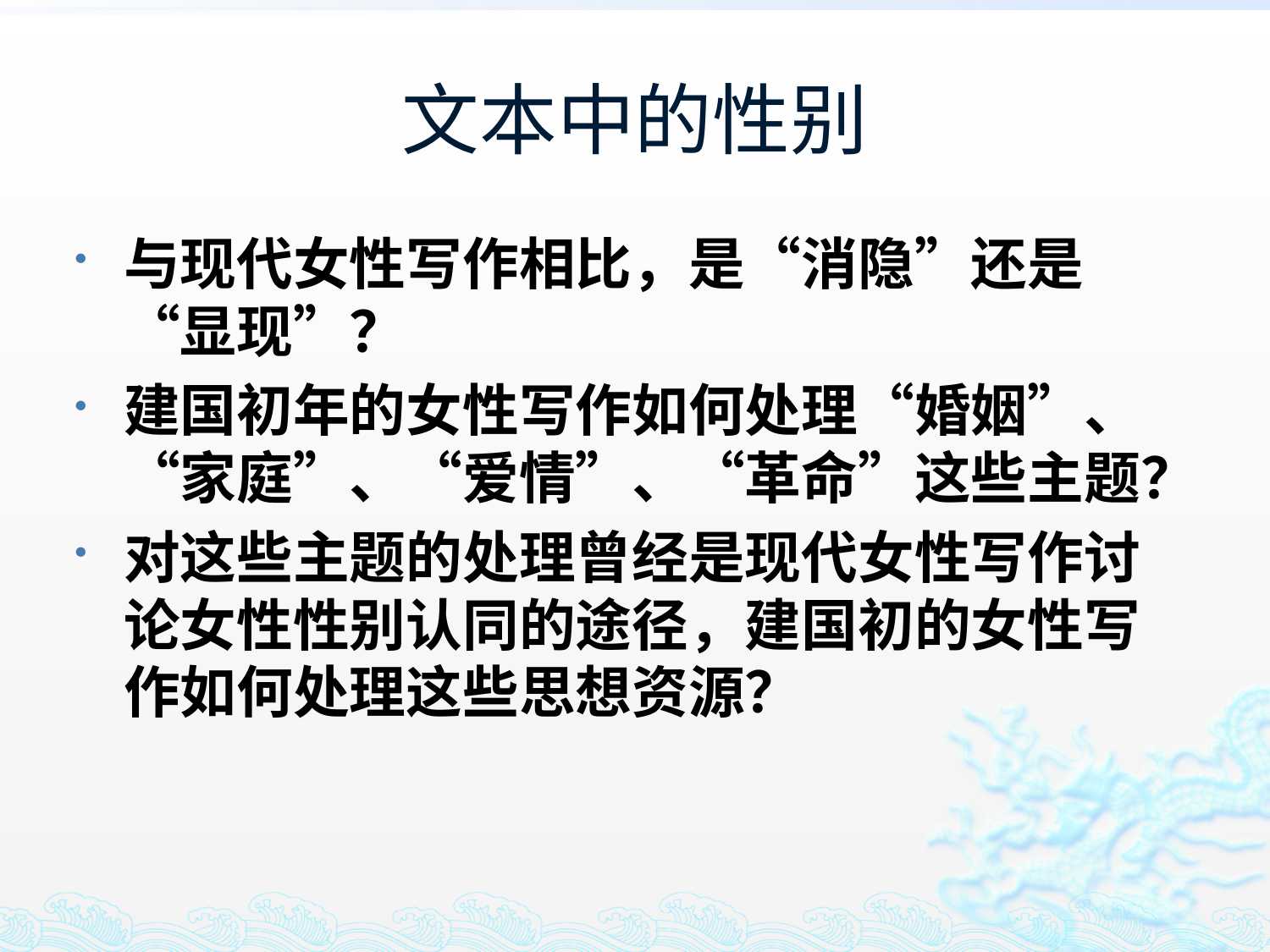

# 文本中的性别
与现代女性写作相比，是“消隐”还是“显现”？
建国初年的女性写作如何处理“婚姻”、“家庭”、“爱情”、“革命”这些主题？
对这些主题的处理曾经是现代女性写作讨论女性性别认同的途径，建国初的女性写作如何处理这些思想资源？